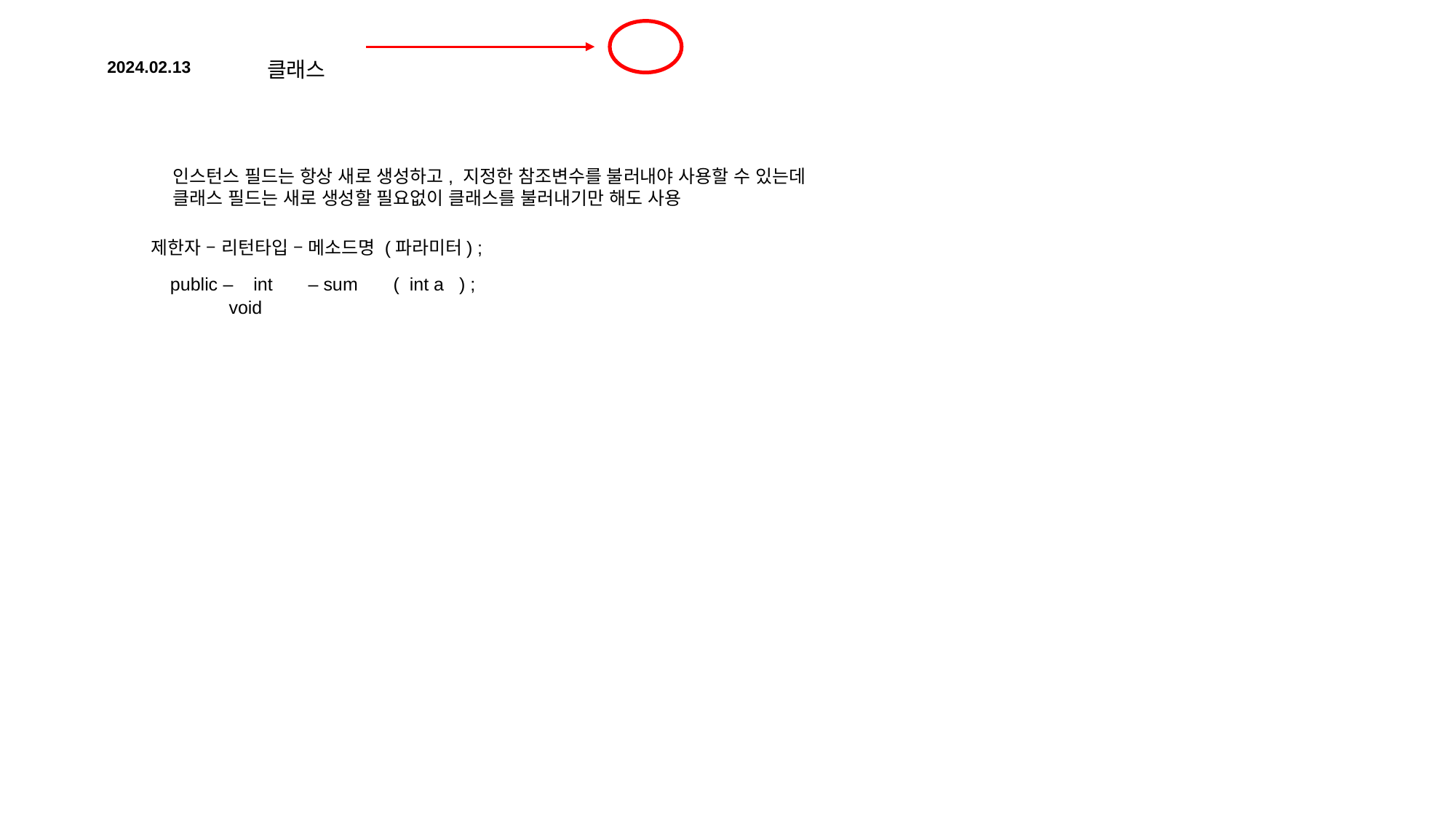

2024.02.13
클래스
인스턴스 필드는 항상 새로 생성하고, 지정한 참조변수를 불러내야 사용할 수 있는데
클래스 필드는 새로 생성할 필요없이 클래스를 불러내기만 해도 사용
제한자 – 리턴타입 – 메소드명 (파라미터) ;
public –    int       – sum       (  int a   ) ;
void